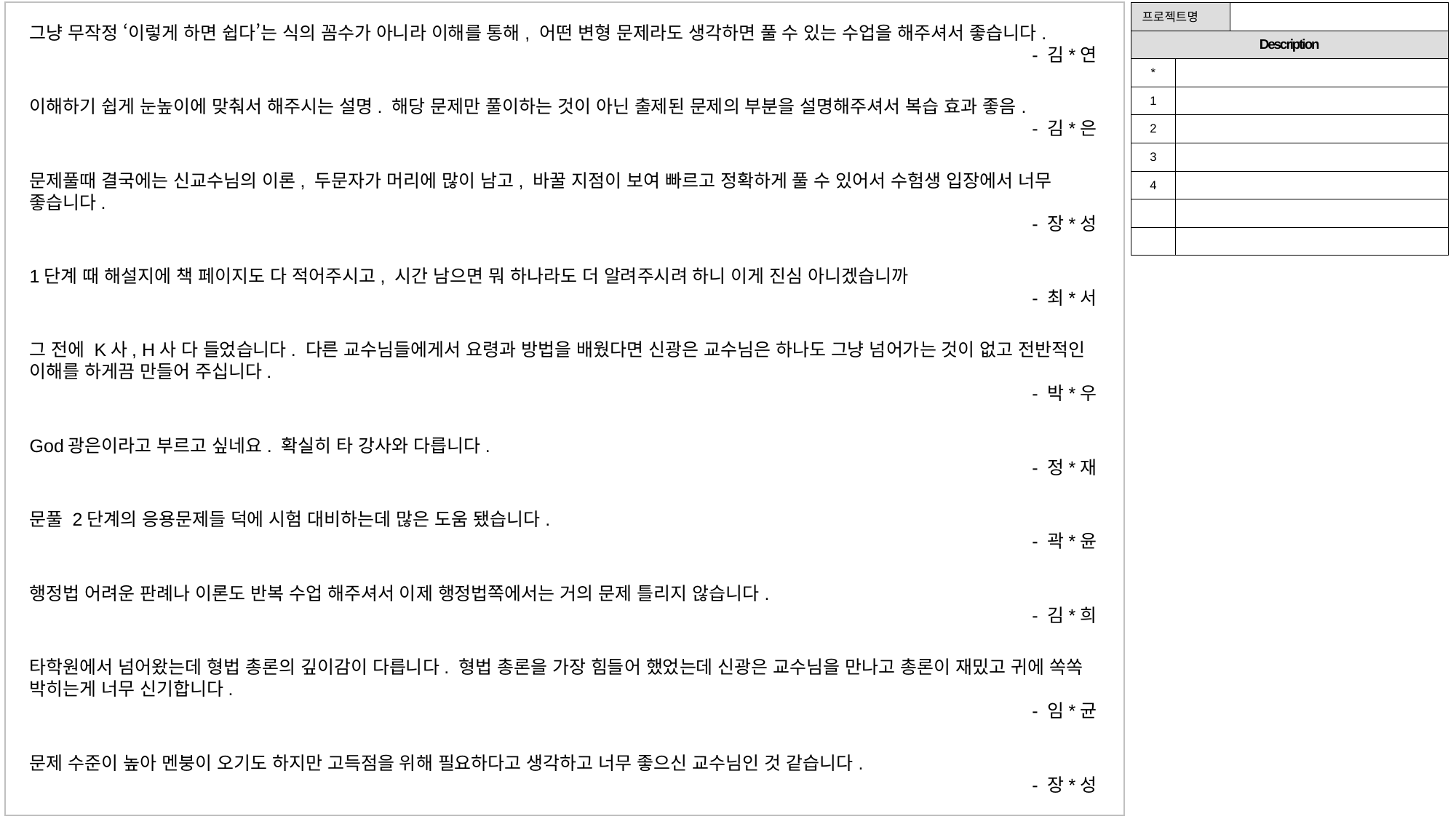

| 프로젝트명 |  |  |
| --- | --- | --- |
| Description |  |  |
| \* |  |  |
| 1 |  |  |
| 2 |  |  |
| 3 |  |  |
| 4 |  |  |
|  |  |  |
|  |  |  |
그냥 무작정 ‘이렇게 하면 쉽다’는 식의 꼼수가 아니라 이해를 통해, 어떤 변형 문제라도 생각하면 풀 수 있는 수업을 해주셔서 좋습니다.
- 김*연
이해하기 쉽게 눈높이에 맞춰서 해주시는 설명. 해당 문제만 풀이하는 것이 아닌 출제된 문제의 부분을 설명해주셔서 복습 효과 좋음.
- 김*은
문제풀때 결국에는 신교수님의 이론, 두문자가 머리에 많이 남고, 바꿀 지점이 보여 빠르고 정확하게 풀 수 있어서 수험생 입장에서 너무 좋습니다.
- 장*성
1단계 때 해설지에 책 페이지도 다 적어주시고, 시간 남으면 뭐 하나라도 더 알려주시려 하니 이게 진심 아니겠습니까
- 최*서
그 전에 K사, H사 다 들었습니다. 다른 교수님들에게서 요령과 방법을 배웠다면 신광은 교수님은 하나도 그냥 넘어가는 것이 없고 전반적인 이해를 하게끔 만들어 주십니다.
- 박*우
God광은이라고 부르고 싶네요. 확실히 타 강사와 다릅니다.
- 정*재
문풀 2단계의 응용문제들 덕에 시험 대비하는데 많은 도움 됐습니다.
- 곽*윤
행정법 어려운 판례나 이론도 반복 수업 해주셔서 이제 행정법쪽에서는 거의 문제 틀리지 않습니다.
- 김*희
타학원에서 넘어왔는데 형법 총론의 깊이감이 다릅니다. 형법 총론을 가장 힘들어 했었는데 신광은 교수님을 만나고 총론이 재밌고 귀에 쏙쏙 박히는게 너무 신기합니다.
- 임*균
문제 수준이 높아 멘붕이 오기도 하지만 고득점을 위해 필요하다고 생각하고 너무 좋으신 교수님인 것 같습니다.
- 장*성